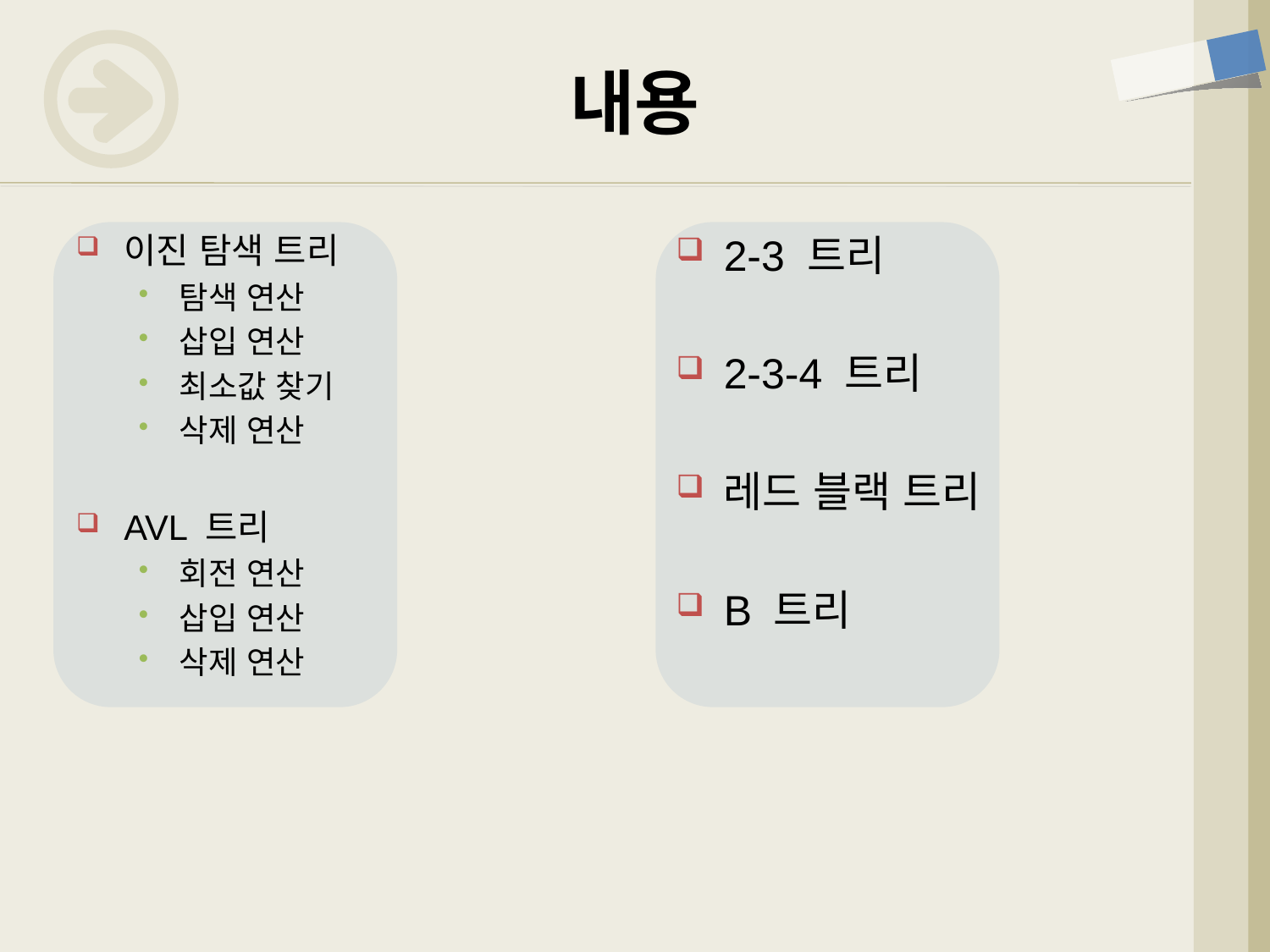

# 내용

2-3 트리

2-3-4 트리

레드 블랙 트리

B 트리

이진 탐색 트리
탐색 연산
삽입 연산
최소값 찾기
삭제 연산

AVL 트리
회전 연산
삽입 연산
삭제 연산